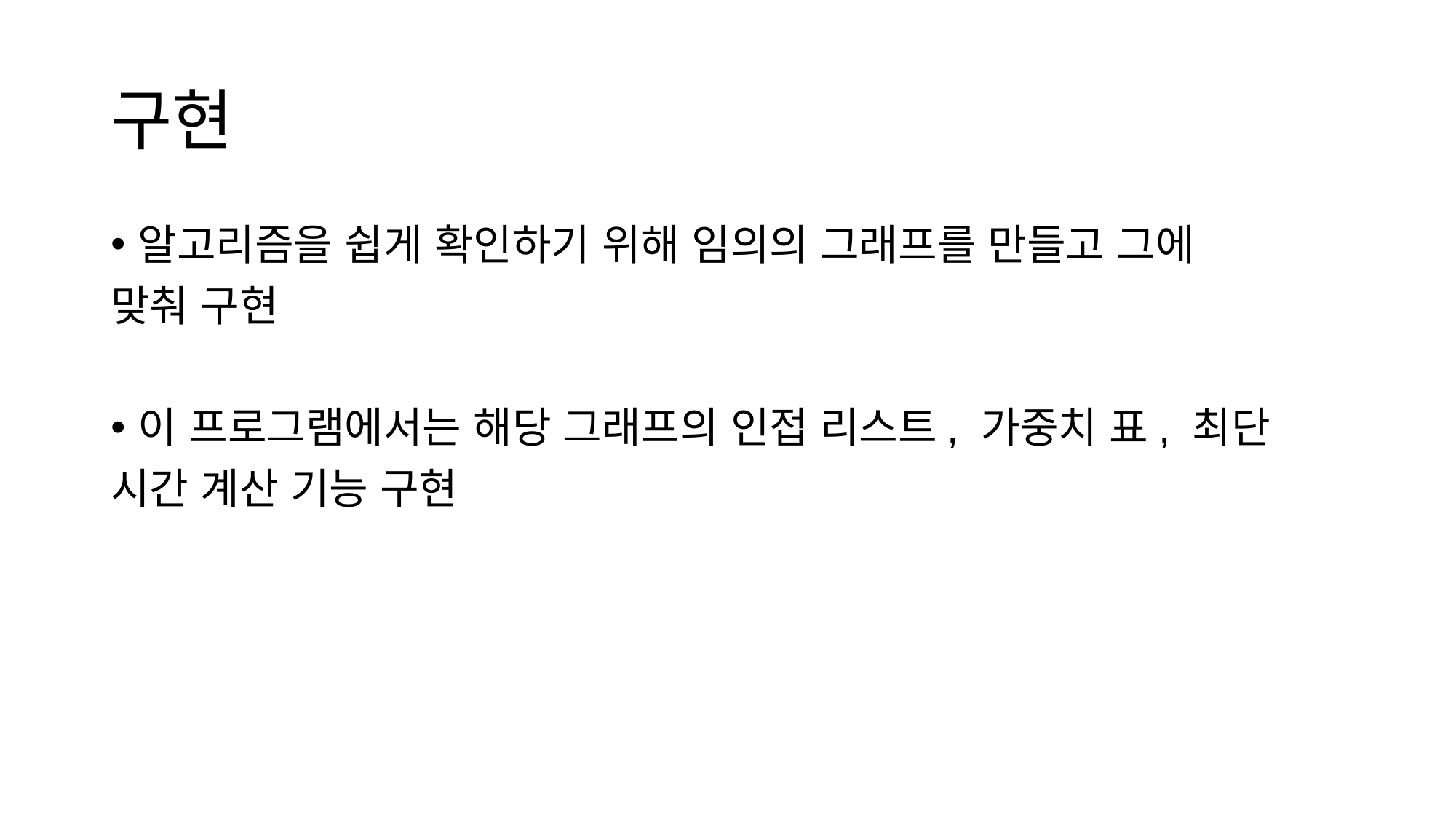

# 구현
알고리즘을 쉽게 확인하기 위해 임의의 그래프를 만들고 그에
맞춰 구현

이 프로그램에서는 해당 그래프의 인접 리스트, 가중치 표, 최단
시간 계산 기능 구현